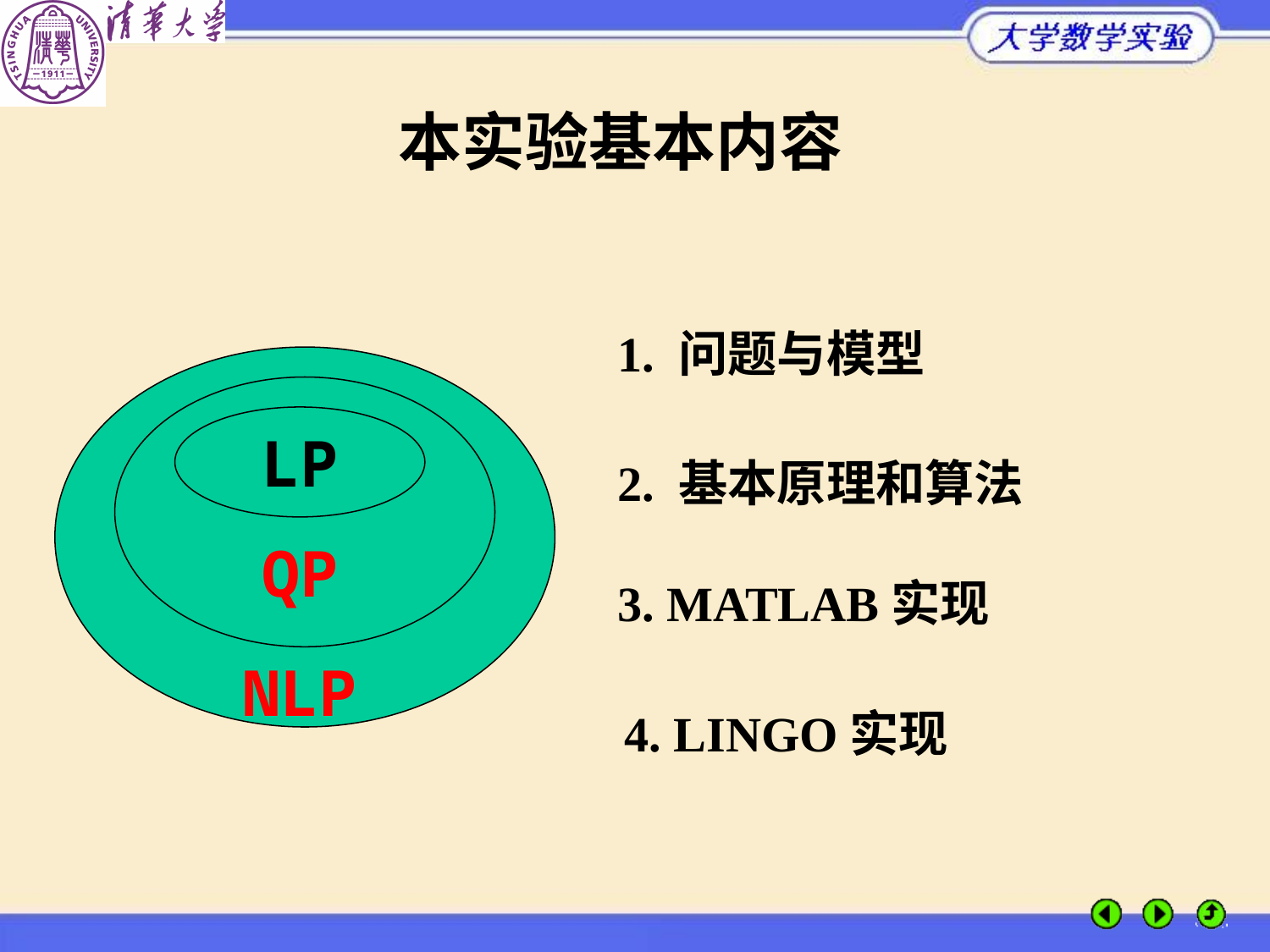

本实验基本内容
1. 问题与模型

LP
2. 基本原理和算法
QP
3. MATLAB实现
NLP
4. LINGO实现